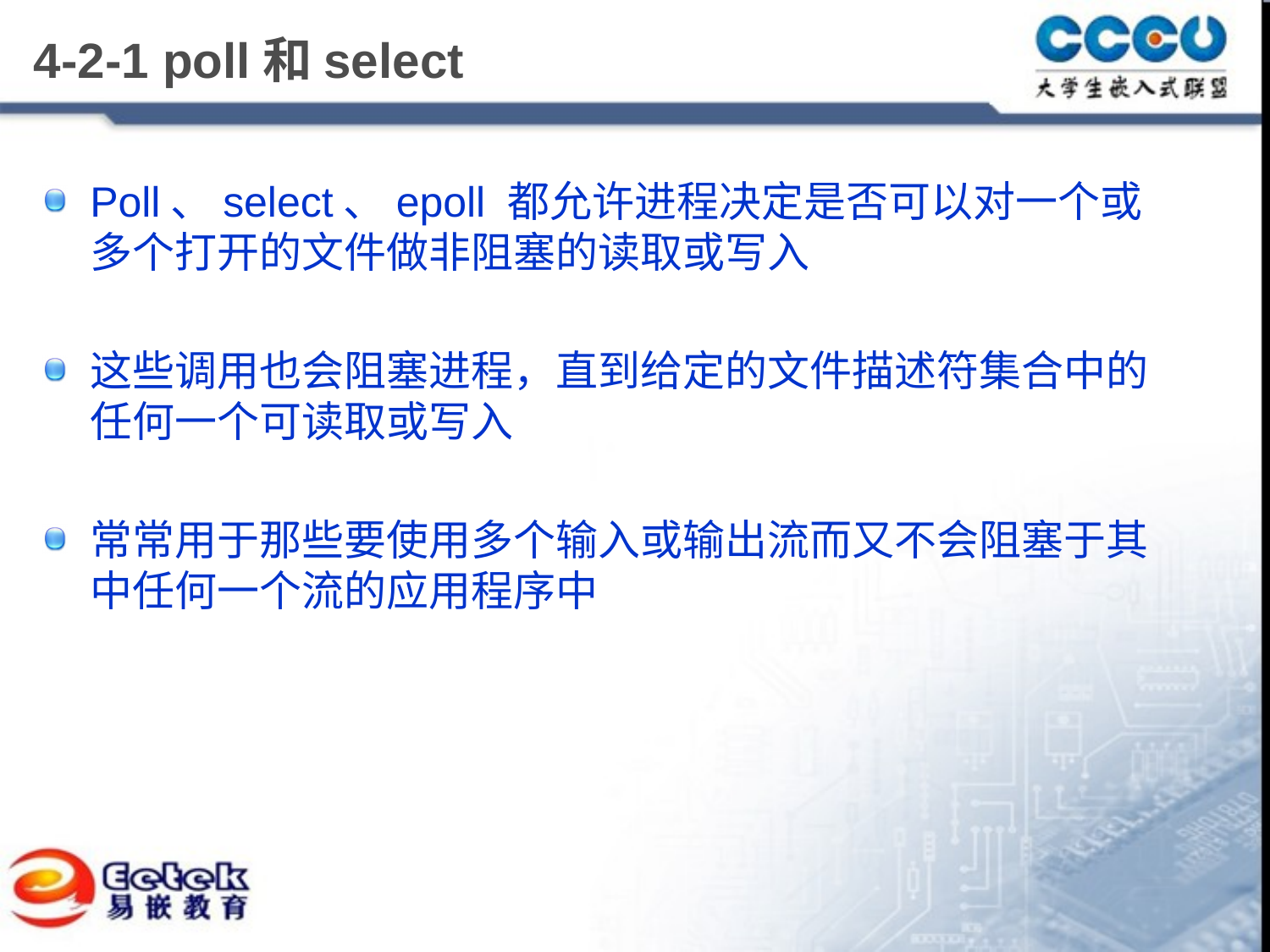

# 4-2-1 poll和select
Poll、select、epoll 都允许进程决定是否可以对一个或多个打开的文件做非阻塞的读取或写入

这些调用也会阻塞进程，直到给定的文件描述符集合中的任何一个可读取或写入

常常用于那些要使用多个输入或输出流而又不会阻塞于其中任何一个流的应用程序中